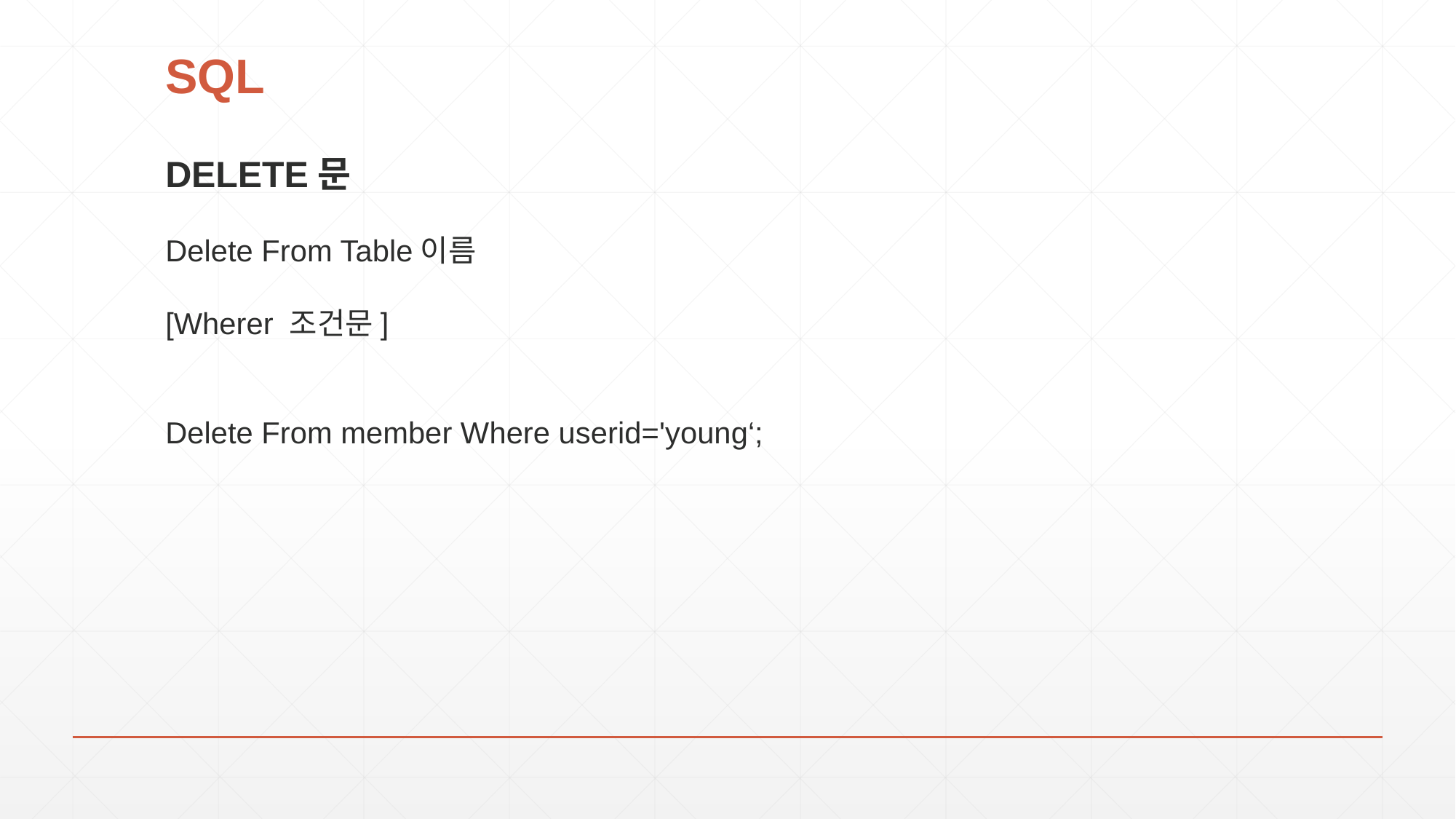

# SQL
DELETE문

Delete From Table이름

[Wherer 조건문]

Delete From member Where userid='young‘;